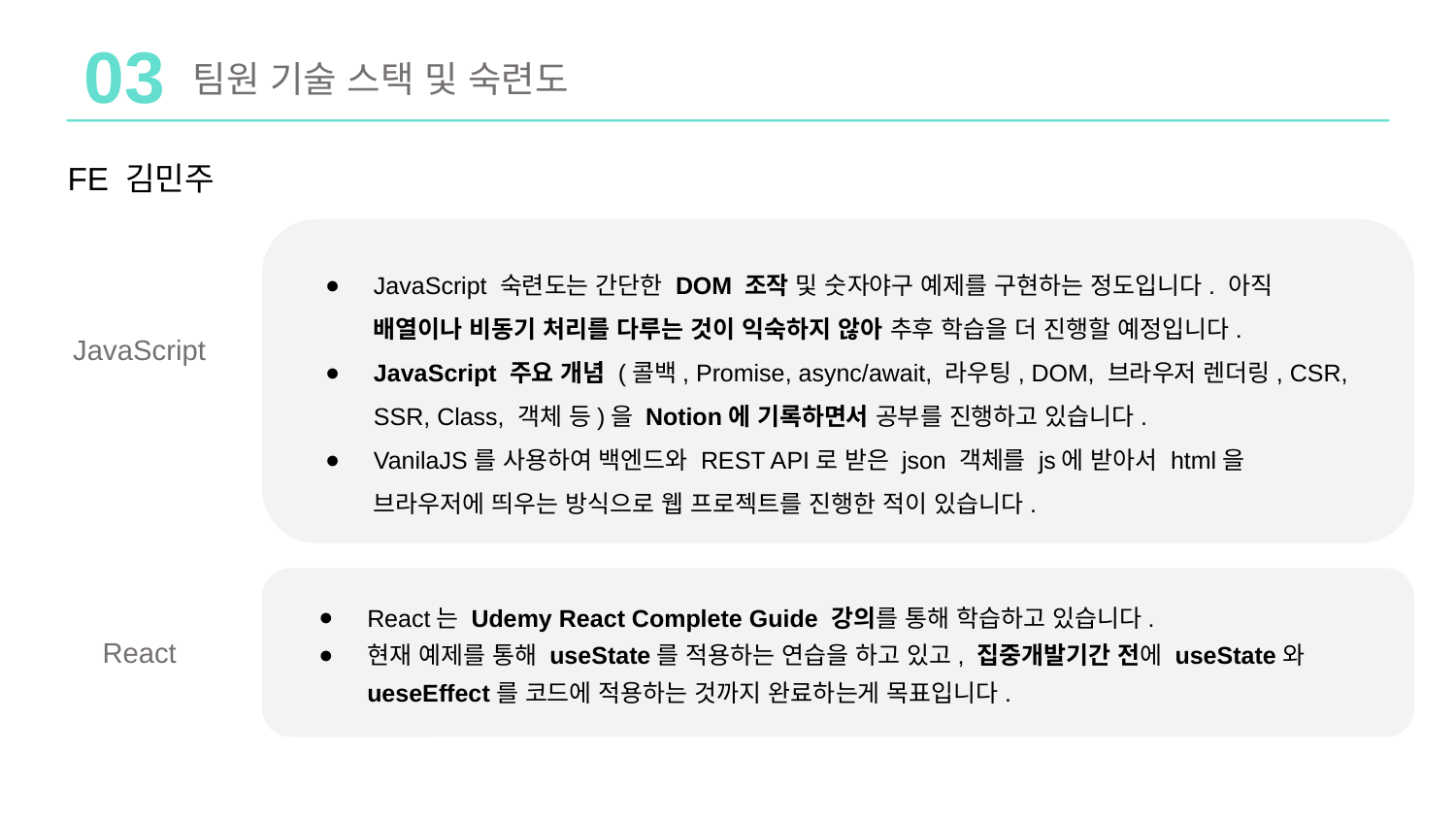

03
팀원 기술 스택 및 숙련도

FE 김민주

JavaScript 숙련도는 간단한 DOM 조작 및 숫자야구 예제를 구현하는 정도입니다. 아직 배열이나 비동기 처리를 다루는 것이 익숙하지 않아 추후 학습을 더 진행할 예정입니다.
JavaScript 주요 개념 (콜백, Promise, async/await, 라우팅, DOM, 브라우저 렌더링, CSR, SSR, Class, 객체 등)을 Notion에 기록하면서 공부를 진행하고 있습니다.
VanilaJS를 사용하여 백엔드와 REST API로 받은 json 객체를 js에 받아서 html을 브라우저에 띄우는 방식으로 웹 프로젝트를 진행한 적이 있습니다.

JavaScript

React는 Udemy React Complete Guide 강의를 통해 학습하고 있습니다.
현재 예제를 통해 useState를 적용하는 연습을 하고 있고, 집중개발기간 전에 useState와 ueseEffect를 코드에 적용하는 것까지 완료하는게 목표입니다.

React